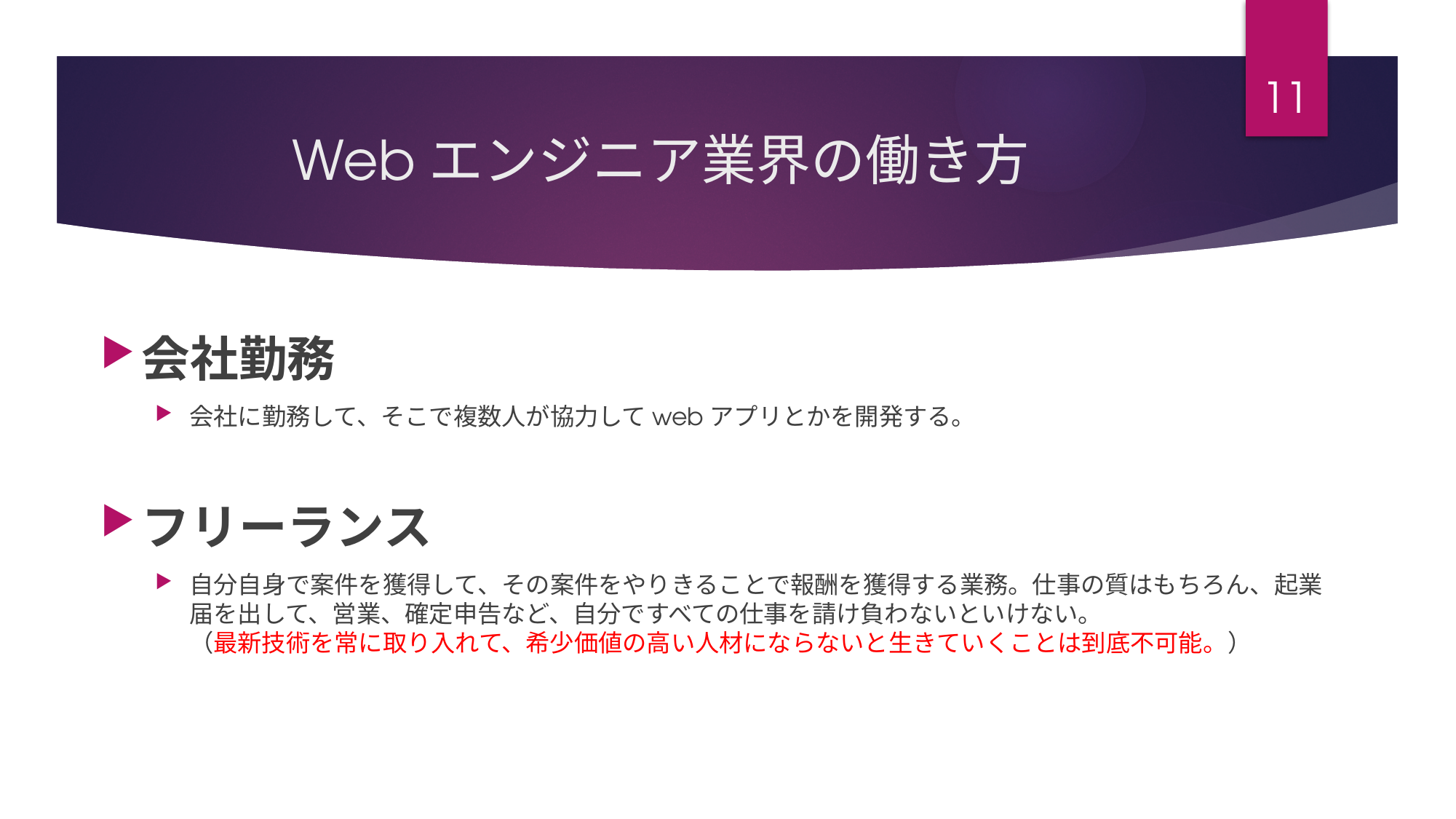

11
# Webエンジニア業界の働き方
会社勤務
会社に勤務して、そこで複数人が協力してwebアプリとかを開発する。

フリーランス
自分自身で案件を獲得して、その案件をやりきることで報酬を獲得する業務。仕事の質はもちろん、起業届を出して、営業、確定申告など、自分ですべての仕事を請け負わないといけない。
（最新技術を常に取り入れて、希少価値の高い人材にならないと生きていくことは到底不可能。）